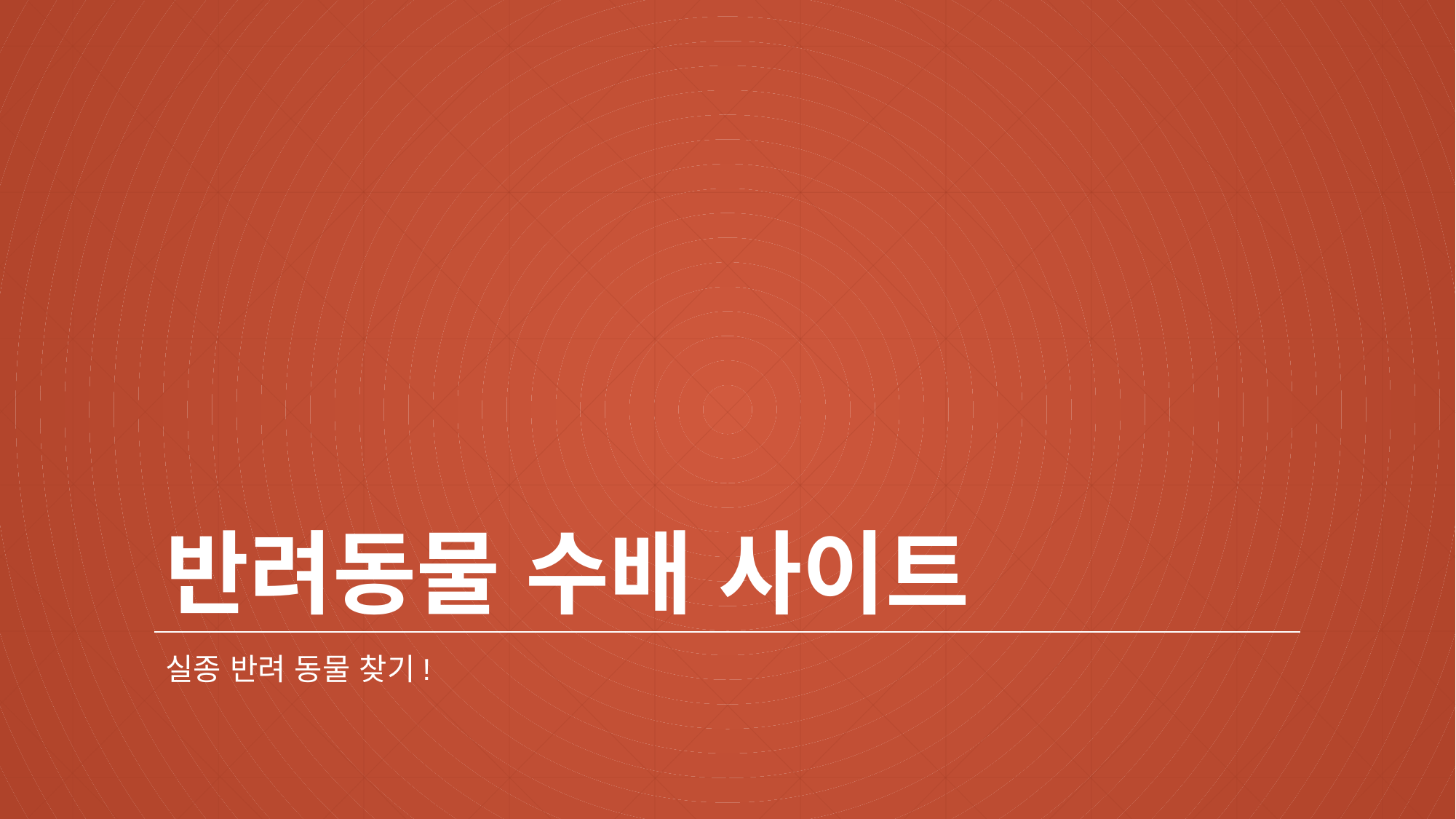

# 반려동물 수배 사이트
실종 반려 동물 찾기!